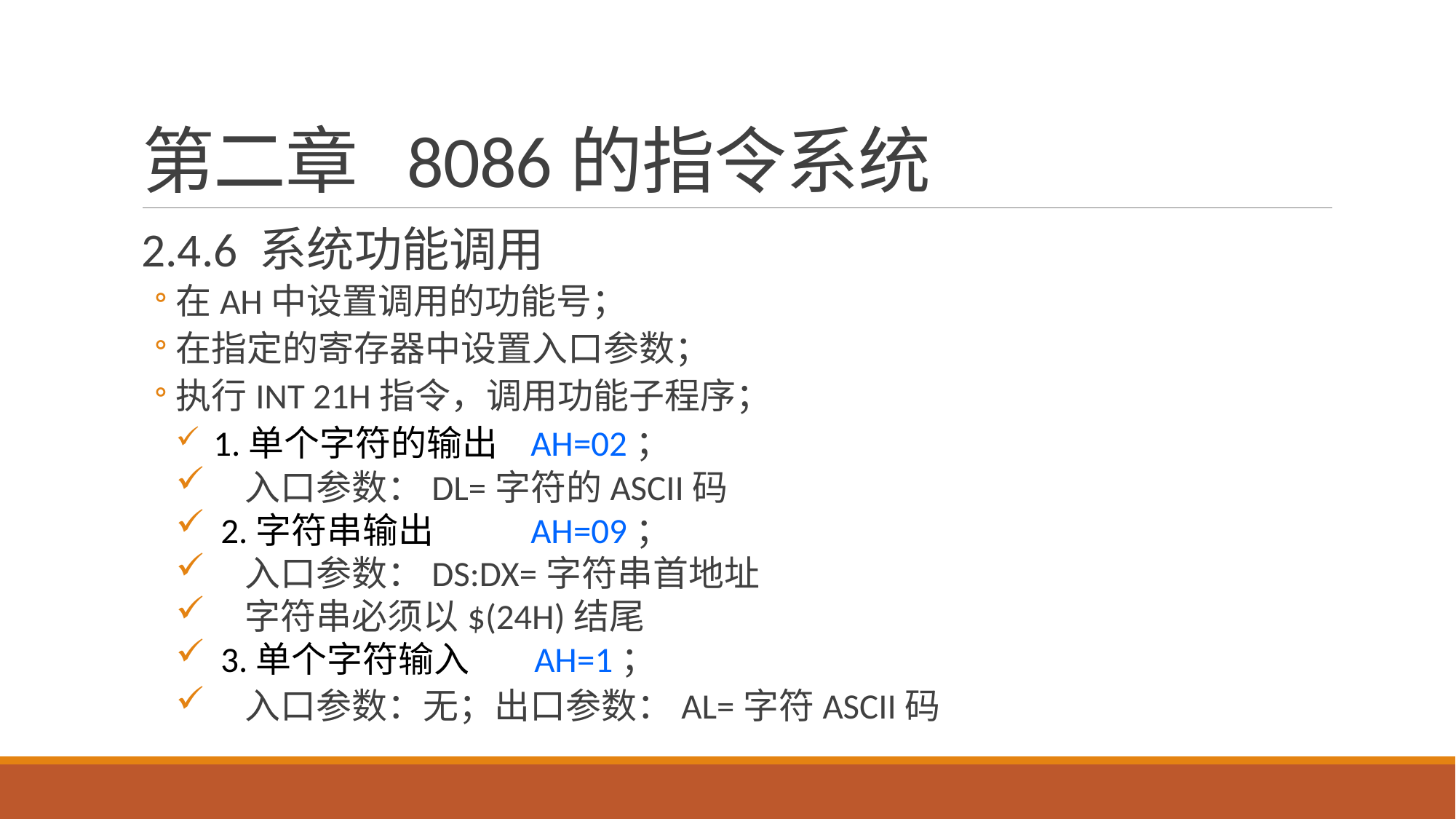

# 第二章  8086的指令系统
2.4.6 系统功能调用
在AH中设置调用的功能号；
在指定的寄存器中设置入口参数；
执行INT 21H指令，调用功能子程序；
  1.单个字符的输出   AH=02；
    入口参数：DL=字符的ASCII码
  2.字符串输出           AH=09；
    入口参数：DS:DX=字符串首地址
    字符串必须以$(24H)结尾
  3.单个字符输入       AH=1；
    入口参数：无；出口参数：AL=字符ASCII码